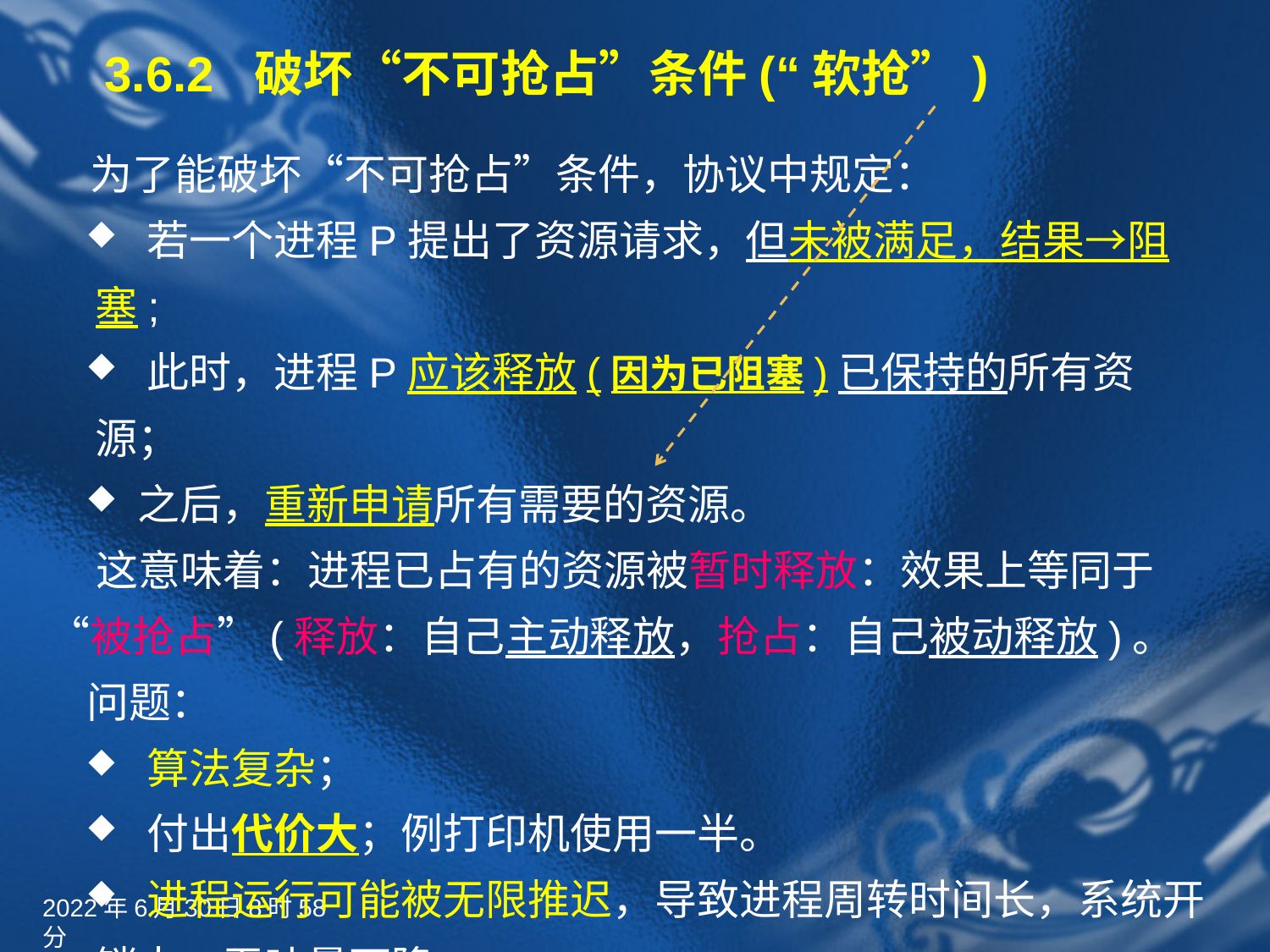

# 3.6.2  破坏“不可抢占”条件(“软抢”)
　为了能破坏“不可抢占”条件，协议中规定：
  若一个进程P提出了资源请求，但未被满足，结果→阻塞;
  此时，进程P应该释放(因为已阻塞)已保持的所有资源；
 之后，重新申请所有需要的资源。
    这意味着：进程已占有的资源被暂时释放：效果上等同于“被抢占”(释放：自己主动释放，抢占：自己被动释放)。
   问题：
  算法复杂；
  付出代价大；例打印机使用一半。
  进程运行可能被无限推迟，导致进程周转时间长，系统开销大，吞吐量下降。
2022年6月30日8时58分